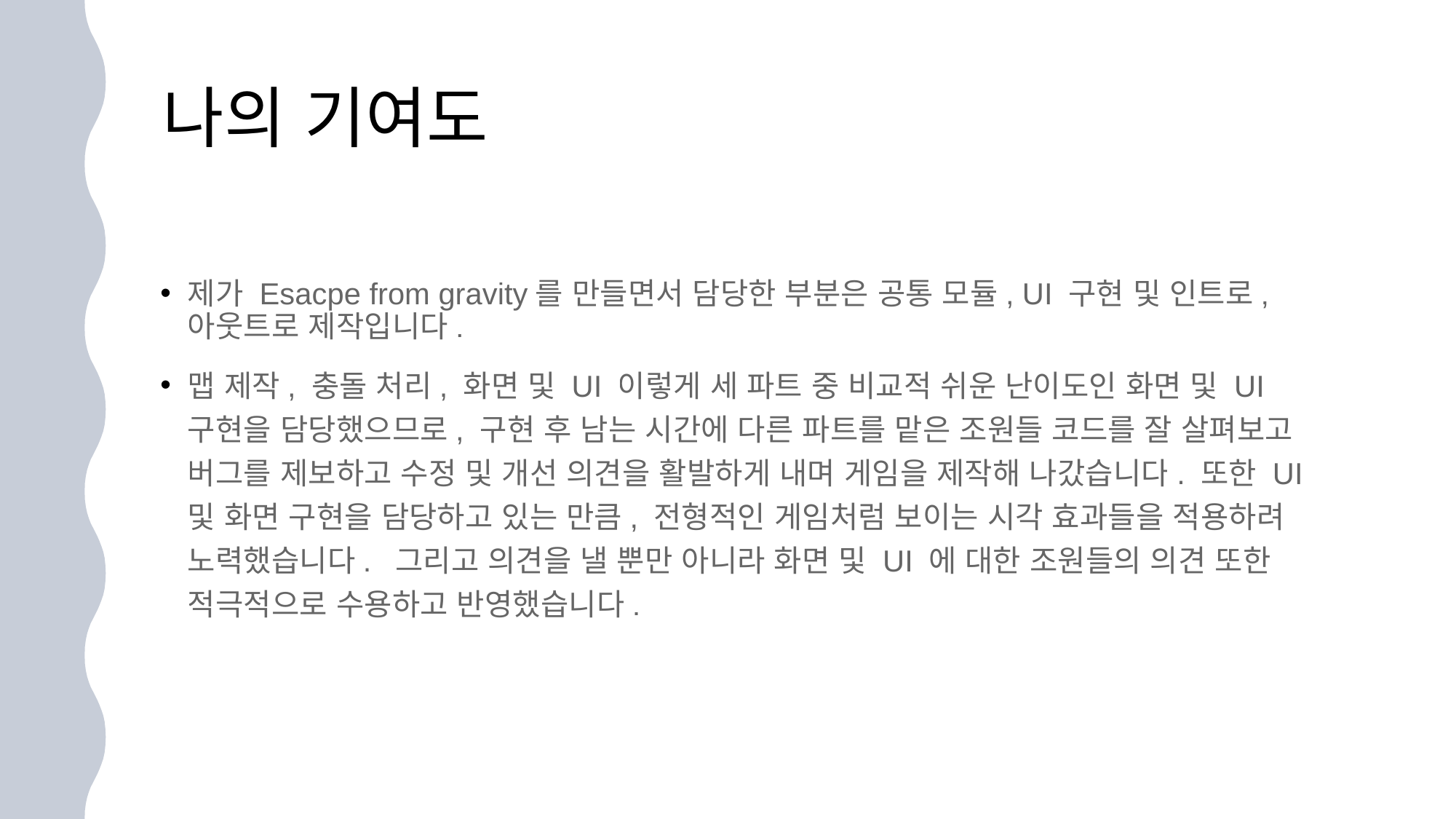

# 나의 기여도
제가 Esacpe from gravity를 만들면서 담당한 부분은 공통 모듈, UI 구현 및 인트로, 아웃트로 제작입니다.
맵 제작, 충돌 처리, 화면 및 UI 이렇게 세 파트 중 비교적 쉬운 난이도인 화면 및 UI 구현을 담당했으므로, 구현 후 남는 시간에 다른 파트를 맡은 조원들 코드를 잘 살펴보고 버그를 제보하고 수정 및 개선 의견을 활발하게 내며 게임을 제작해 나갔습니다. 또한 UI 및 화면 구현을 담당하고 있는 만큼, 전형적인 게임처럼 보이는 시각 효과들을 적용하려 노력했습니다.  그리고 의견을 낼 뿐만 아니라 화면 및 UI 에 대한 조원들의 의견 또한 적극적으로 수용하고 반영했습니다.